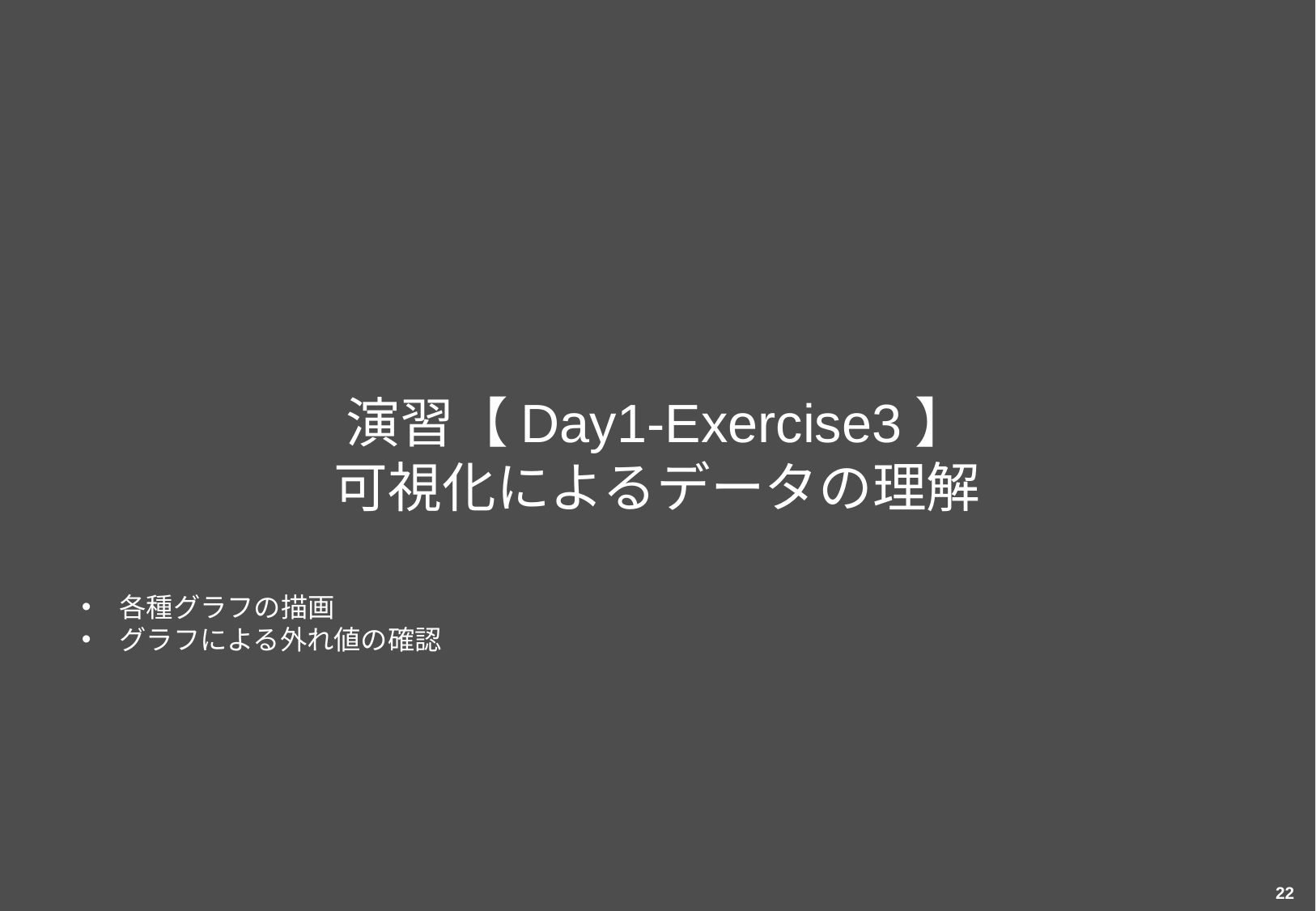

# 演習【Day1-Exercise3】 可視化によるデータの理解
各種グラフの描画
グラフによる外れ値の確認

22